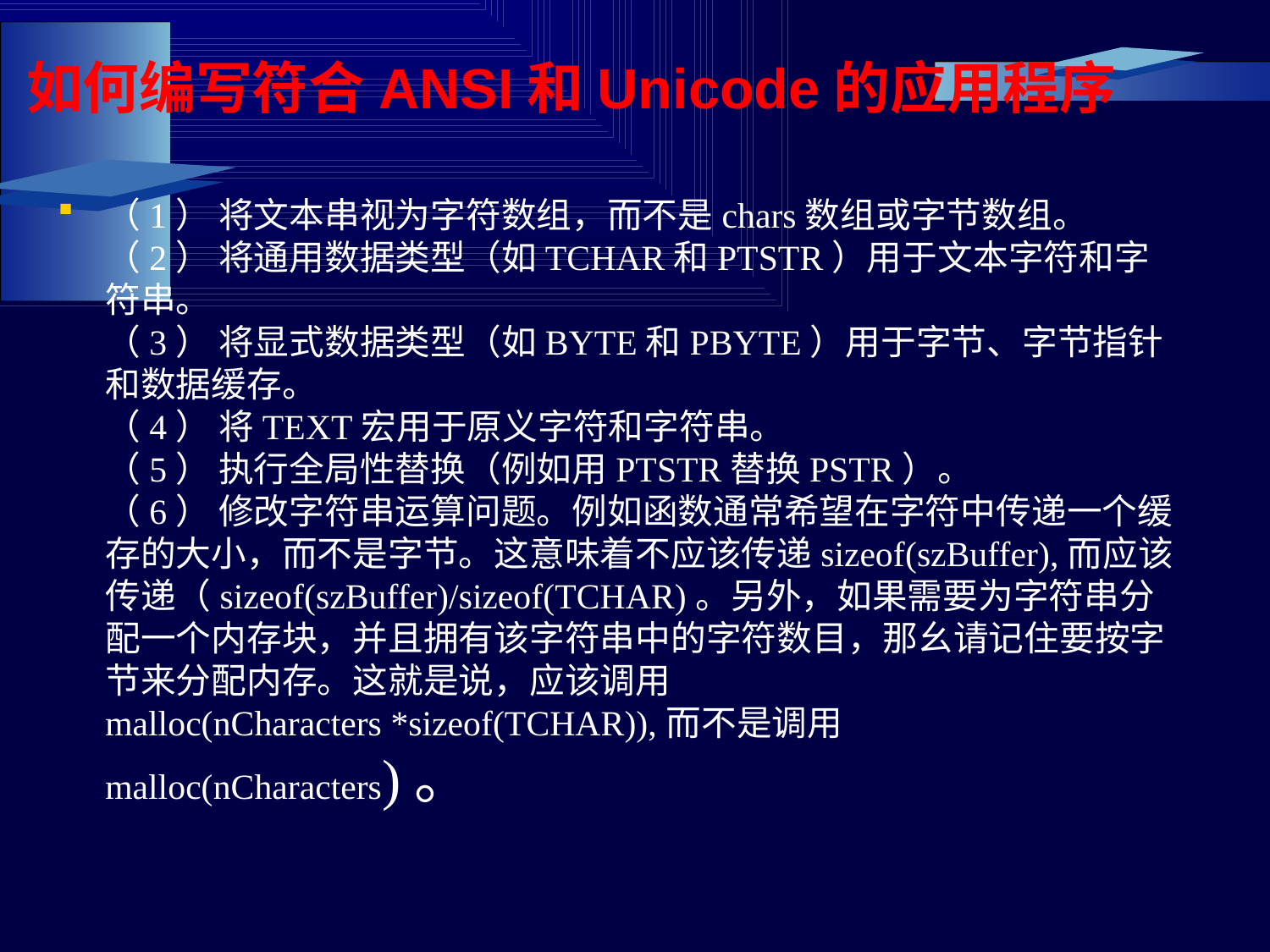

# 如何编写符合ANSI和Unicode的应用程序
（1） 将文本串视为字符数组，而不是chars数组或字节数组。
（2） 将通用数据类型（如TCHAR和PTSTR）用于文本字符和字符串。
（3） 将显式数据类型（如BYTE和PBYTE）用于字节、字节指针和数据缓存。
（4） 将TEXT宏用于原义字符和字符串。
（5） 执行全局性替换（例如用PTSTR替换PSTR）。
（6） 修改字符串运算问题。例如函数通常希望在字符中传递一个缓存的大小，而不是字节。这意味着不应该传递sizeof(szBuffer),而应该传递（sizeof(szBuffer)/sizeof(TCHAR)。另外，如果需要为字符串分配一个内存块，并且拥有该字符串中的字符数目，那幺请记住要按字节来分配内存。这就是说，应该调用
malloc(nCharacters *sizeof(TCHAR)),而不是调用malloc(nCharacters)。